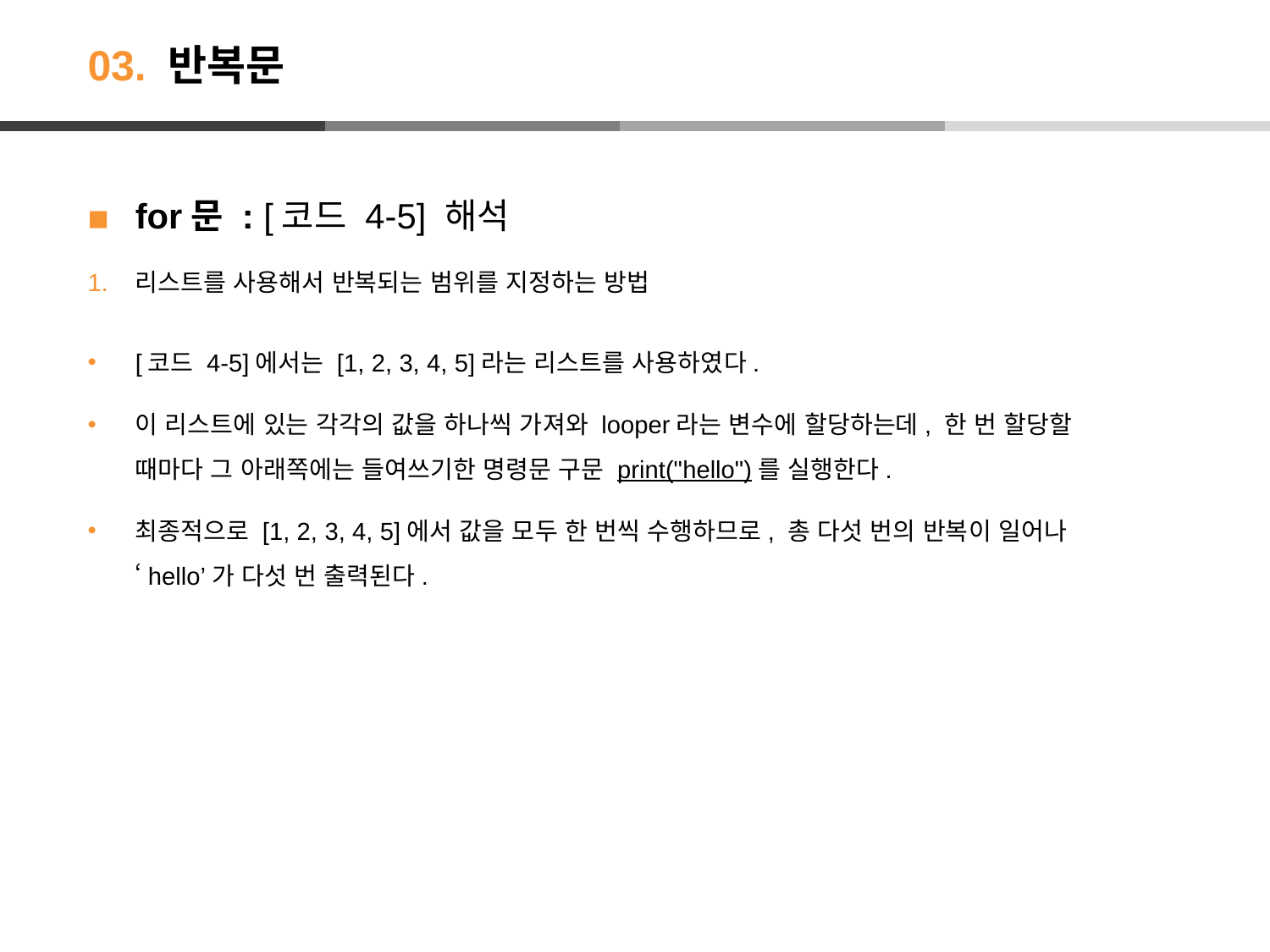

# 03. 반복문
for문 : [코드 4-5] 해석
리스트를 사용해서 반복되는 범위를 지정하는 방법
[코드 4-5]에서는 [1, 2, 3, 4, 5]라는 리스트를 사용하였다.
이 리스트에 있는 각각의 값을 하나씩 가져와 looper라는 변수에 할당하는데, 한 번 할당할 때마다 그 아래쪽에는 들여쓰기한 명령문 구문 print("hello")를 실행한다.
최종적으로 [1, 2, 3, 4, 5]에서 값을 모두 한 번씩 수행하므로, 총 다섯 번의 반복이 일어나 ‘hello’가 다섯 번 출력된다.